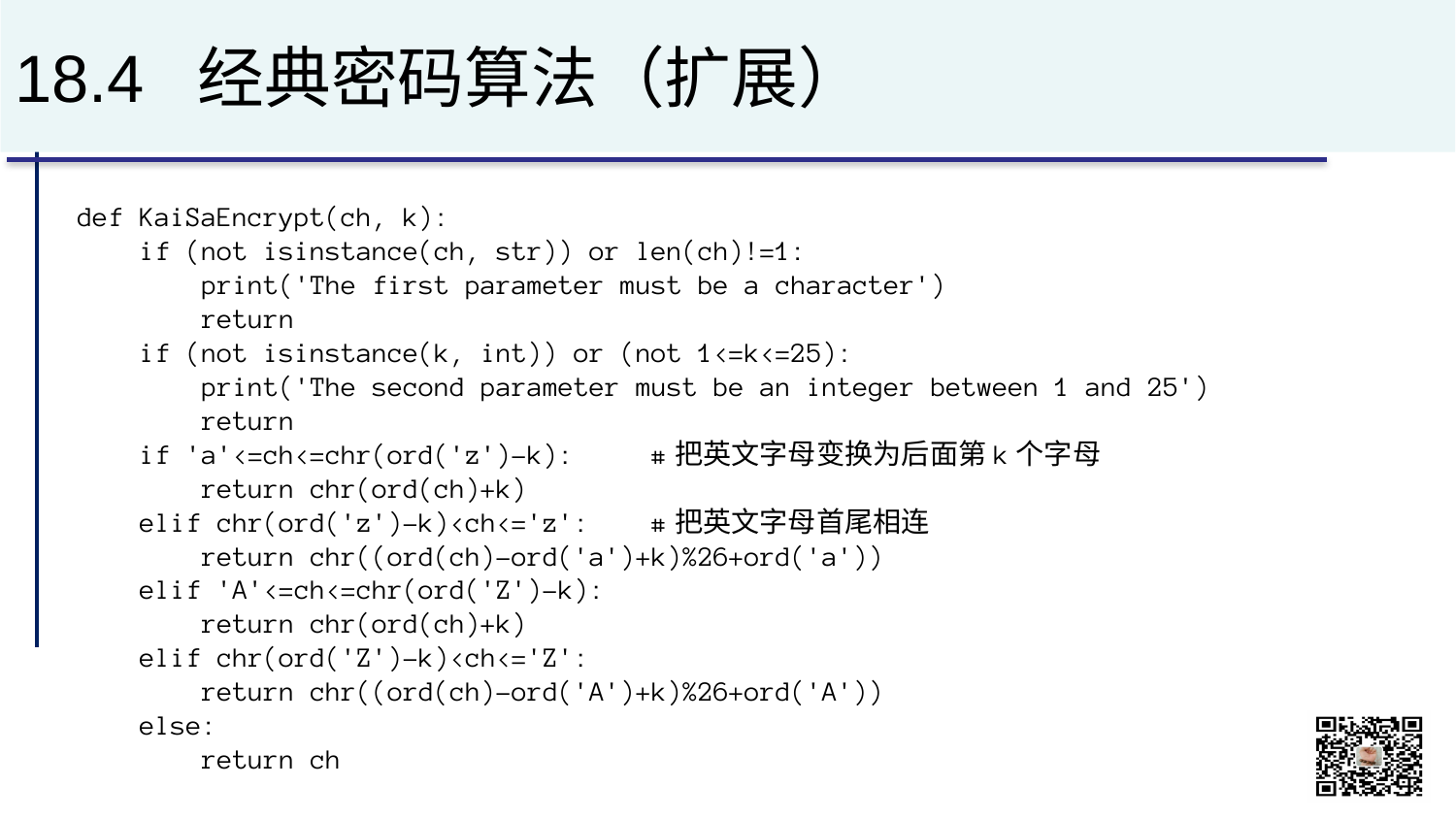

# 18.4  经典密码算法（扩展）
def KaiSaEncrypt(ch, k):
    if (not isinstance(ch, str)) or len(ch)!=1:
        print('The first parameter must be a character')
        return
    if (not isinstance(k, int)) or (not 1<=k<=25):
        print('The second parameter must be an integer between 1 and 25')
        return
    if 'a'<=ch<=chr(ord('z')-k):     #把英文字母变换为后面第k个字母
        return chr(ord(ch)+k)
    elif chr(ord('z')-k)<ch<='z':    #把英文字母首尾相连
        return chr((ord(ch)-ord('a')+k)%26+ord('a'))
    elif 'A'<=ch<=chr(ord('Z')-k):
        return chr(ord(ch)+k)
    elif chr(ord('Z')-k)<ch<='Z':
        return chr((ord(ch)-ord('A')+k)%26+ord('A'))
    else:
        return ch